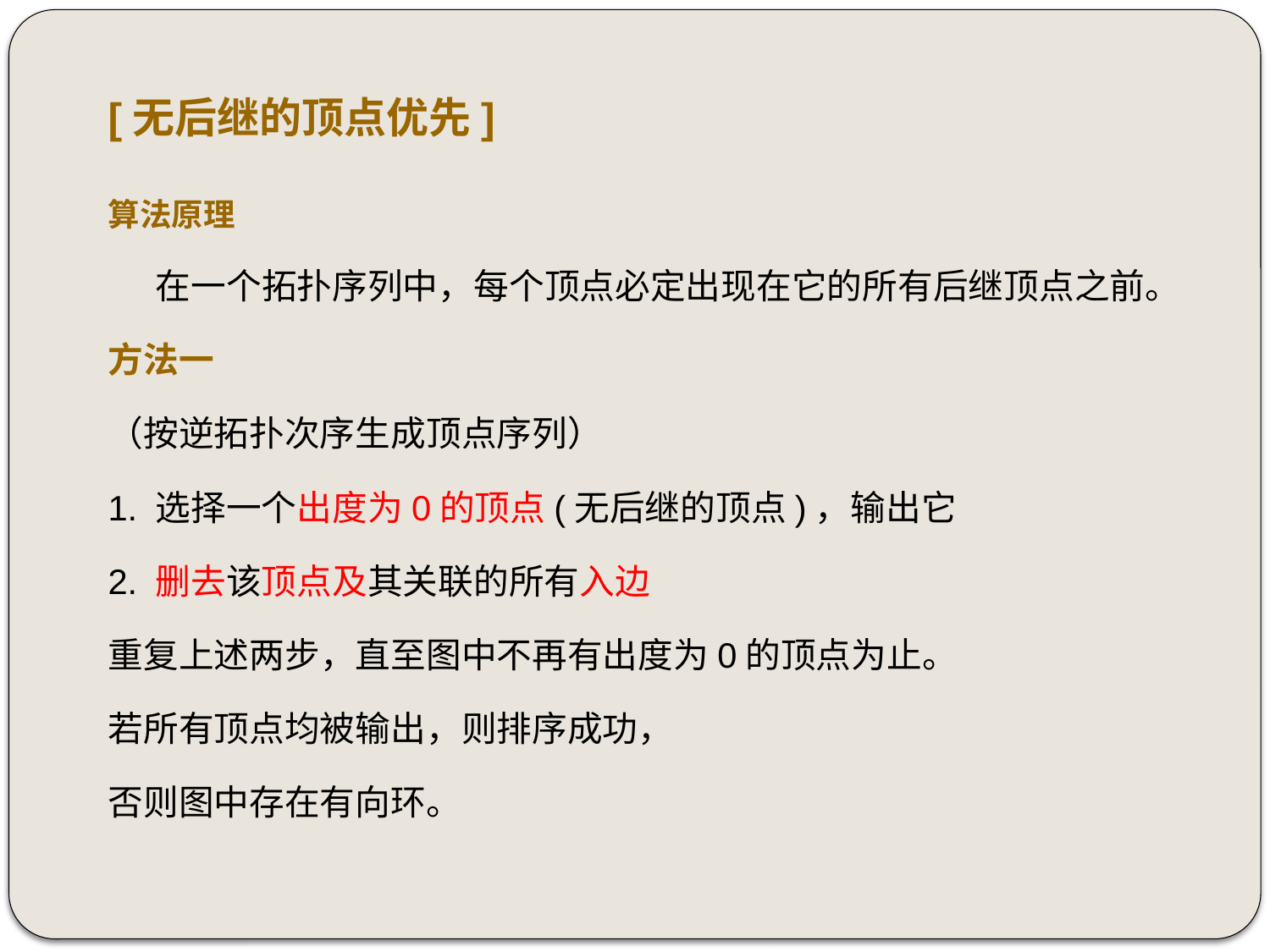

# [无后继的顶点优先]
算法原理
     在一个拓扑序列中，每个顶点必定出现在它的所有后继顶点之前。
方法一
（按逆拓扑次序生成顶点序列）
1. 选择一个出度为0的顶点(无后继的顶点)，输出它
2. 删去该顶点及其关联的所有入边
重复上述两步，直至图中不再有出度为0的顶点为止。
若所有顶点均被输出，则排序成功，
否则图中存在有向环。